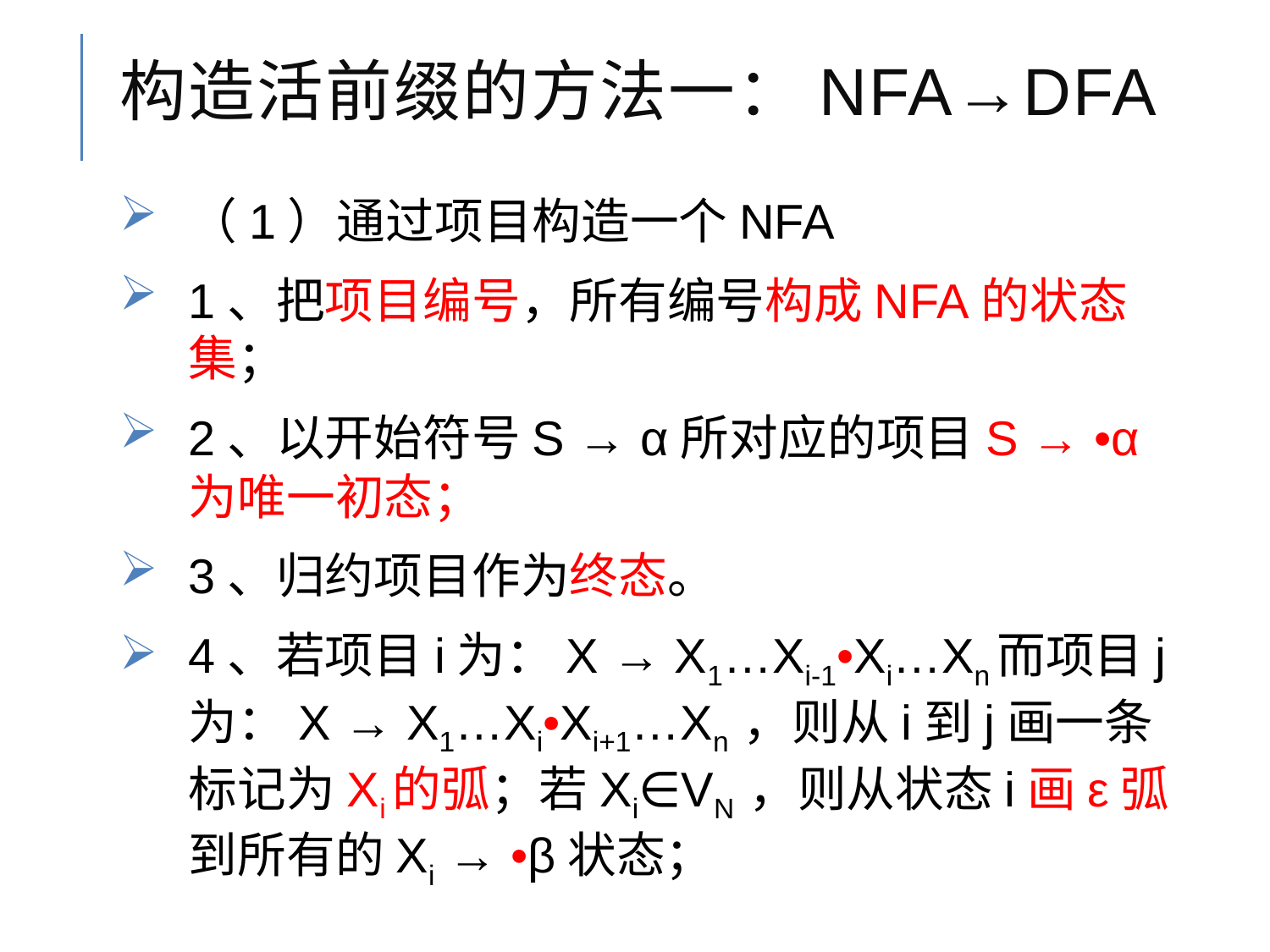

# 构造活前缀的方法一：NFA→DFA
（1）通过项目构造一个NFA
1、把项目编号，所有编号构成NFA的状态集；
2、以开始符号S → α所对应的项目S → •α为唯一初态；
3、归约项目作为终态。
4、若项目i为：X → X1…Xi-1•Xi…Xn而项目j为：X → X1…Xi•Xi+1…Xn ，则从i到j画一条标记为Xi的弧；若Xi∈VN ，则从状态i画ε弧到所有的Xi → •β状态；
33